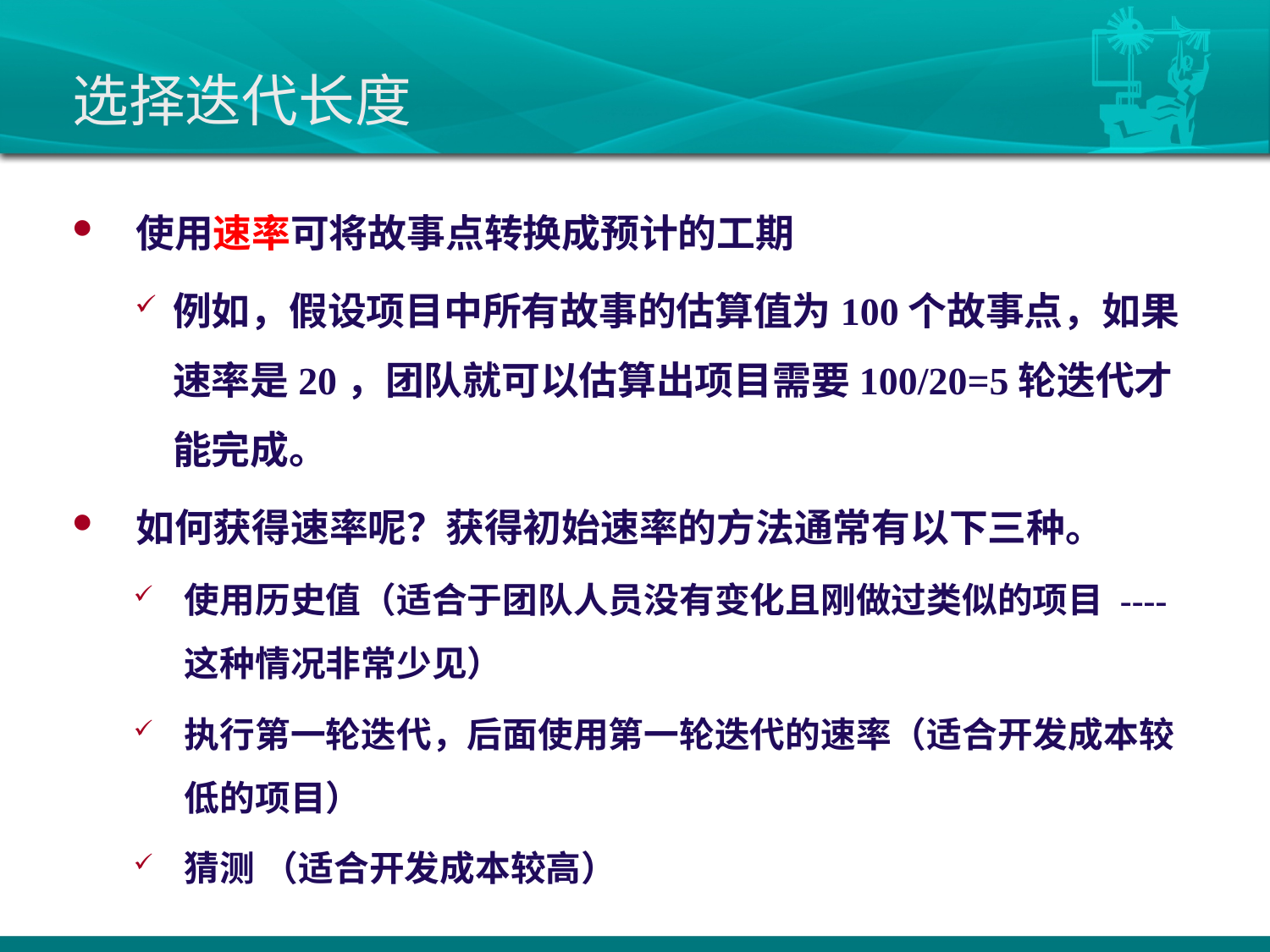

# 选择迭代长度
使用速率可将故事点转换成预计的工期
例如，假设项目中所有故事的估算值为100个故事点，如果速率是20，团队就可以估算出项目需要100/20=5轮迭代才能完成。
如何获得速率呢？获得初始速率的方法通常有以下三种。
使用历史值（适合于团队人员没有变化且刚做过类似的项目 ----这种情况非常少见）
执行第一轮迭代，后面使用第一轮迭代的速率（适合开发成本较低的项目）
猜测 （适合开发成本较高）